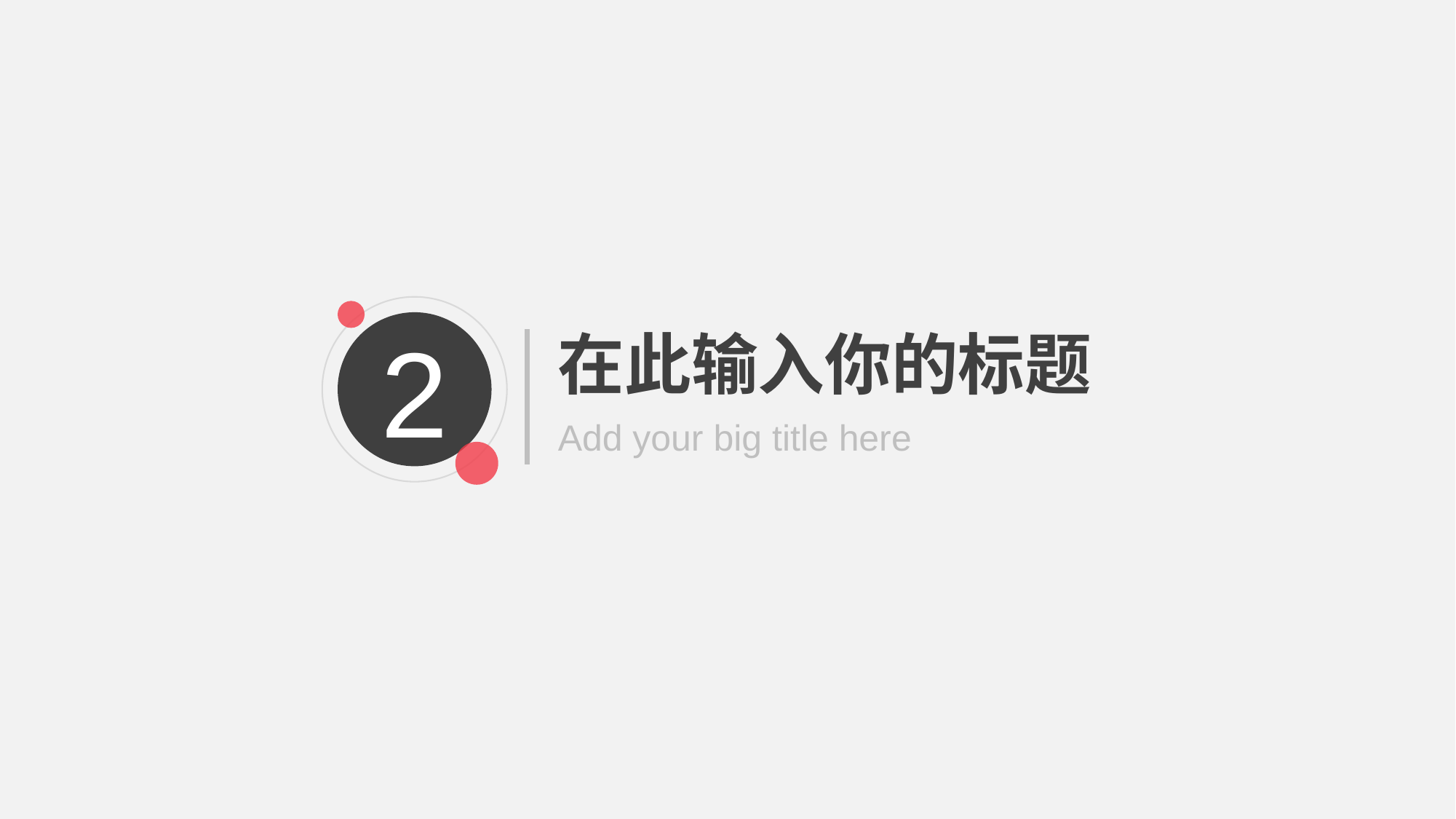

2

在此输入你的标题
Add your big title here